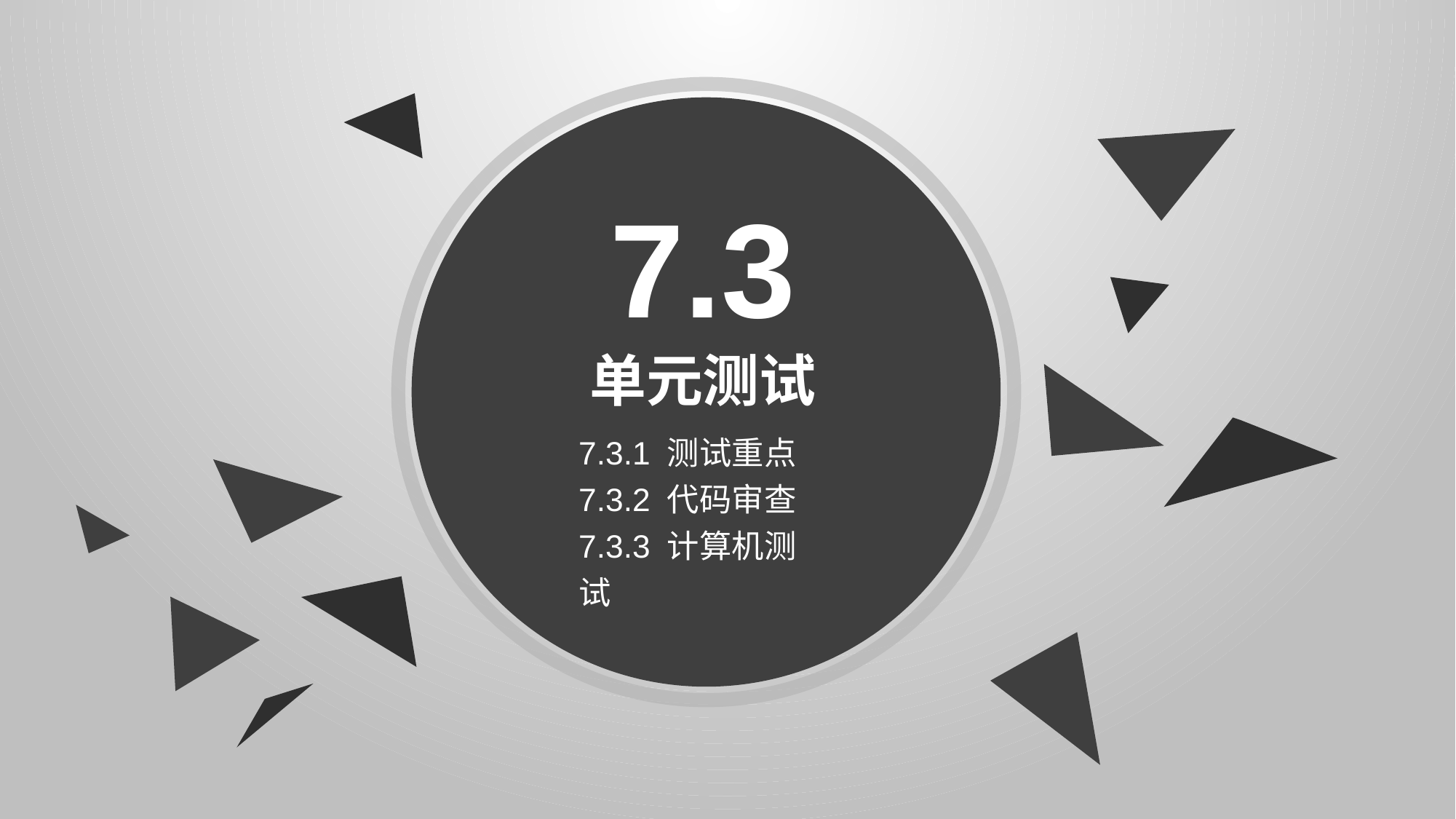

7.3

单元测试

7.3.1 测试重点
7.3.2 代码审查
7.3.3 计算机测试